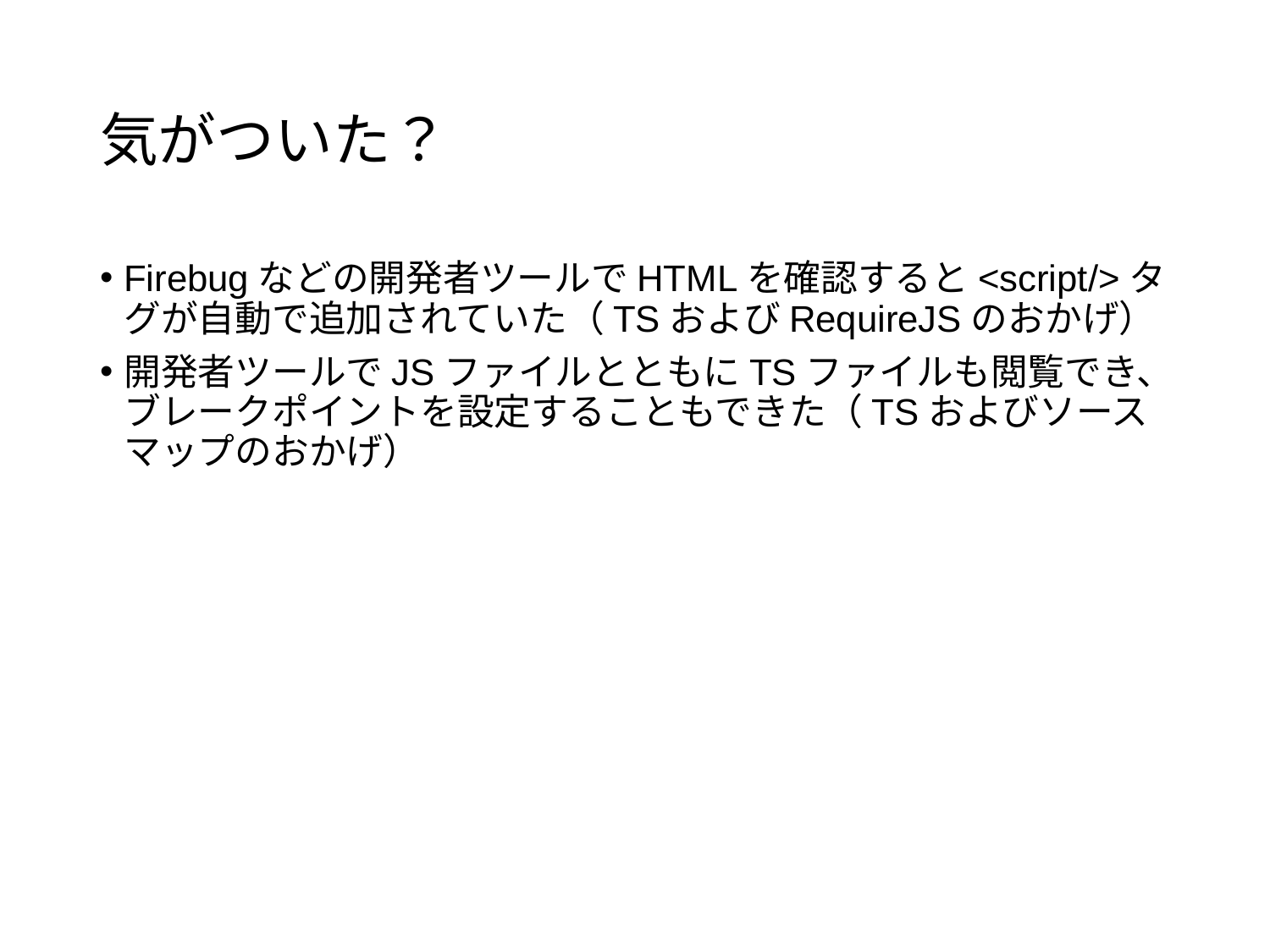

# 気がついた？
Firebugなどの開発者ツールでHTMLを確認すると<script/>タグが自動で追加されていた（TSおよびRequireJSのおかげ）
開発者ツールでJSファイルとともにTSファイルも閲覧でき、ブレークポイントを設定することもできた（TSおよびソースマップのおかげ）